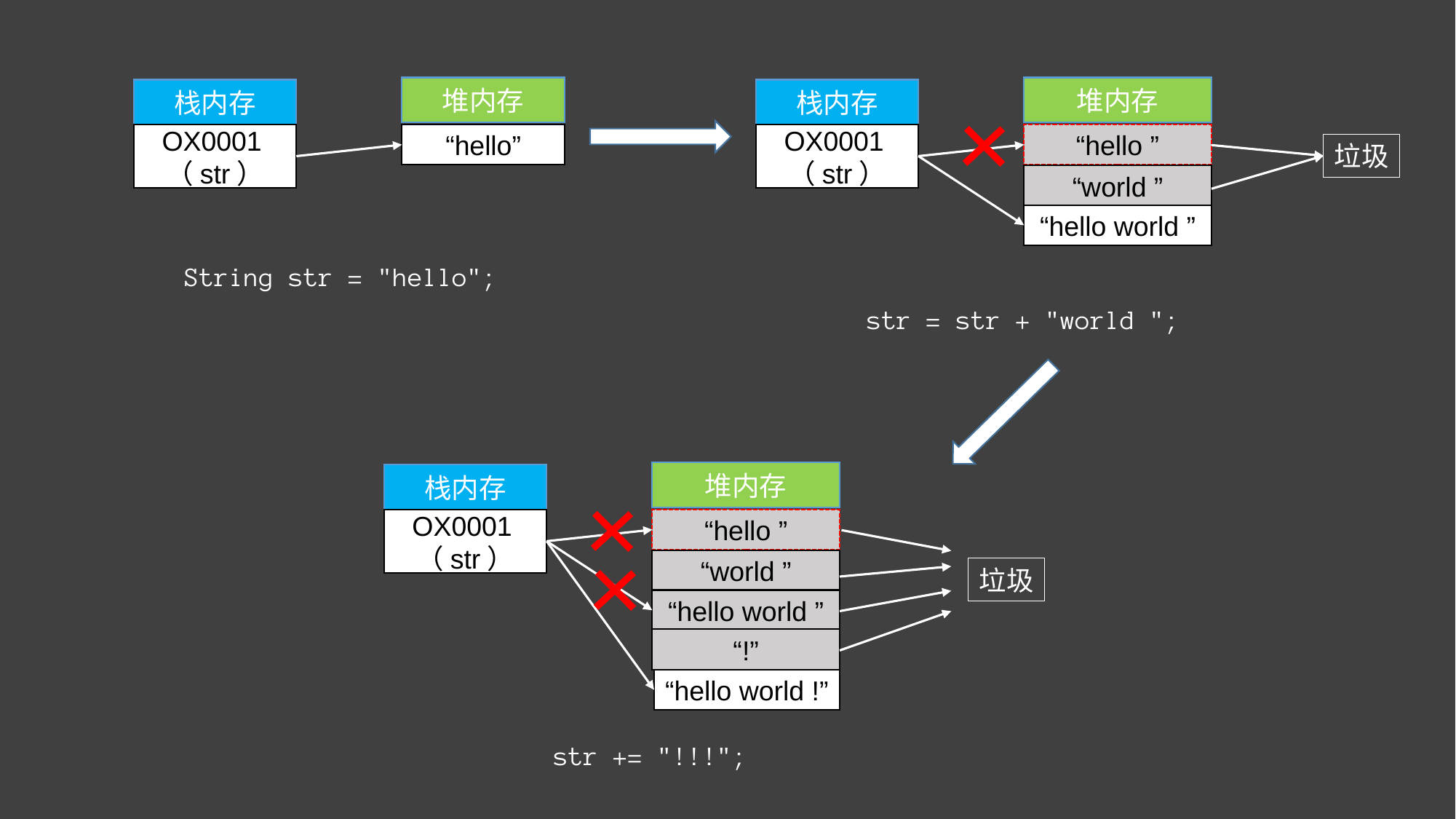

堆内存
堆内存
栈内存
栈内存

OX0001（str）
“hello”
OX0001（str）
“hello ”
垃圾

“world ”
“hello world ”
String str = "hello";
str = str + "world ";

堆内存
栈内存
OX0001（str）
“hello ”

“world ”
垃圾

“hello world ”
“!”
“hello world !”
str += "!!!";